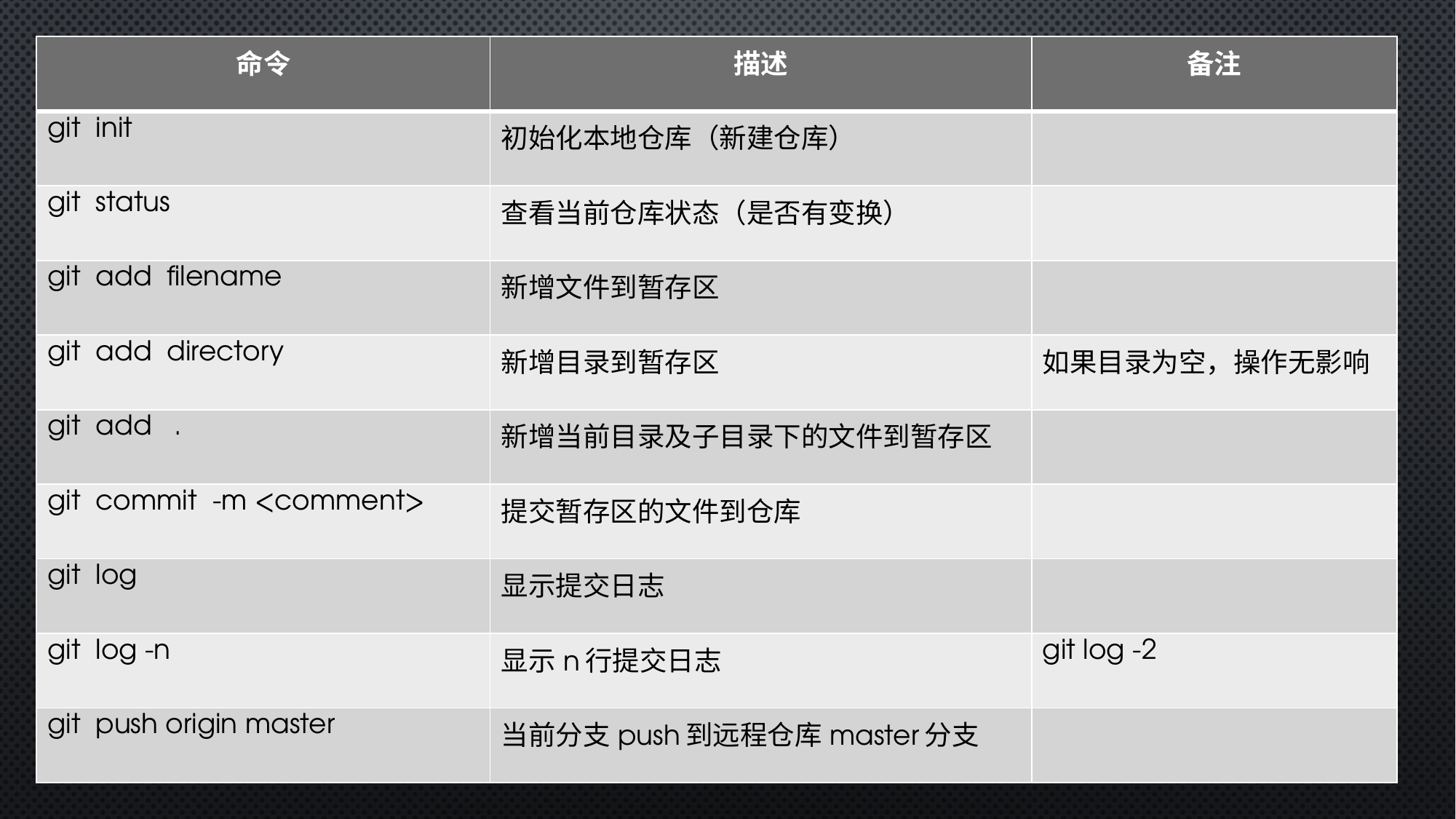

| 命令 | 描述 | 备注 |
| --- | --- | --- |
| git init | 初始化本地仓库（新建仓库） |  |
| git status | 查看当前仓库状态（是否有变换） |  |
| git add filename | 新增文件到暂存区 |  |
| git add directory | 新增目录到暂存区 | 如果目录为空，操作无影响 |
| git add . | 新增当前目录及子目录下的文件到暂存区 |  |
| git commit -m <comment> | 提交暂存区的文件到仓库 |  |
| git log | 显示提交日志 |  |
| git log -n | 显示n行提交日志 | git log -2 |
| git push origin master | 当前分支push到远程仓库master分支 |  |